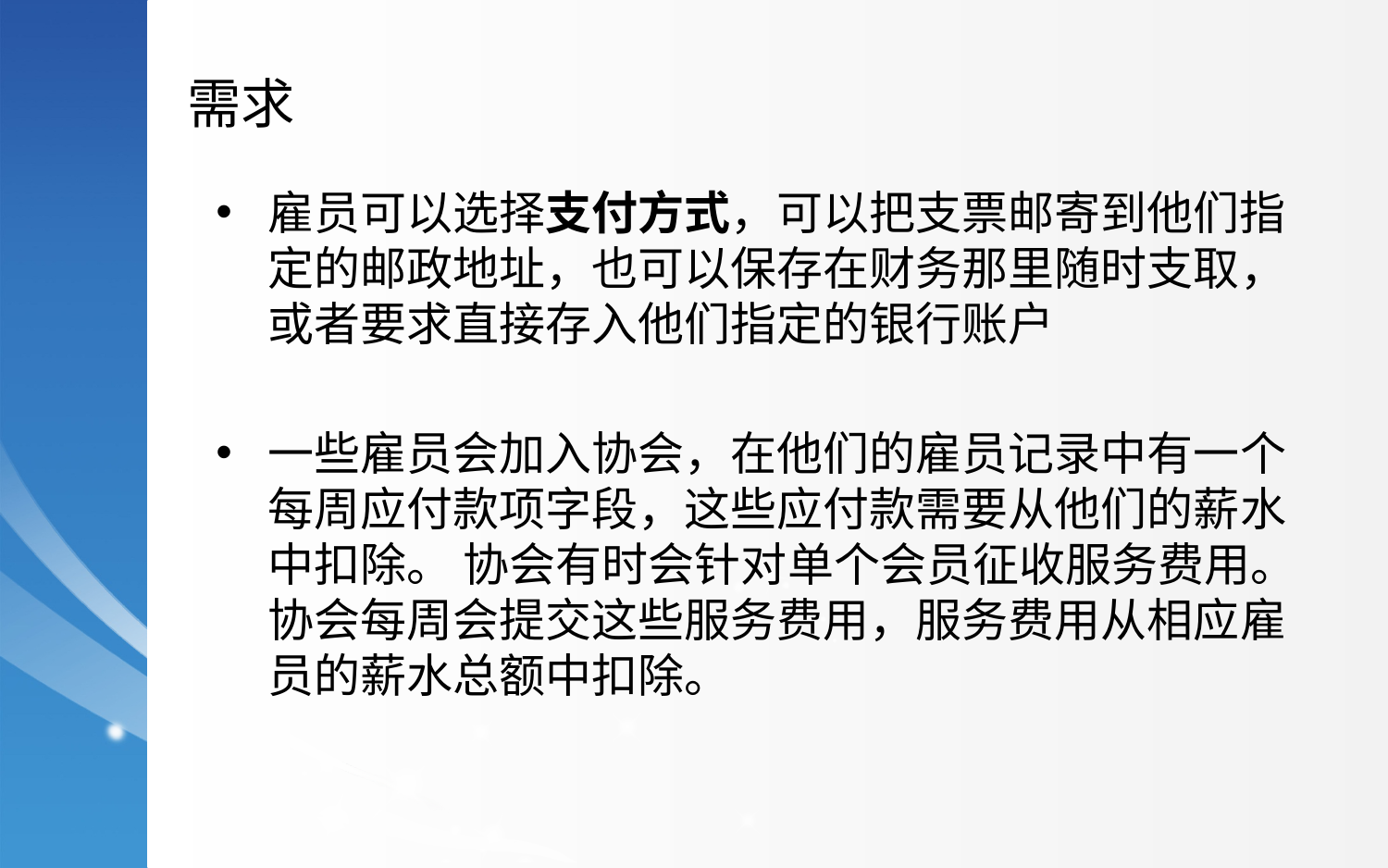

需求

雇员可以选择支付方式，可以把支票邮寄到他们指定的邮政地址，也可以保存在财务那里随时支取，或者要求直接存入他们指定的银行账户

一些雇员会加入协会，在他们的雇员记录中有一个每周应付款项字段，这些应付款需要从他们的薪水中扣除。 协会有时会针对单个会员征收服务费用。 协会每周会提交这些服务费用，服务费用从相应雇员的薪水总额中扣除。